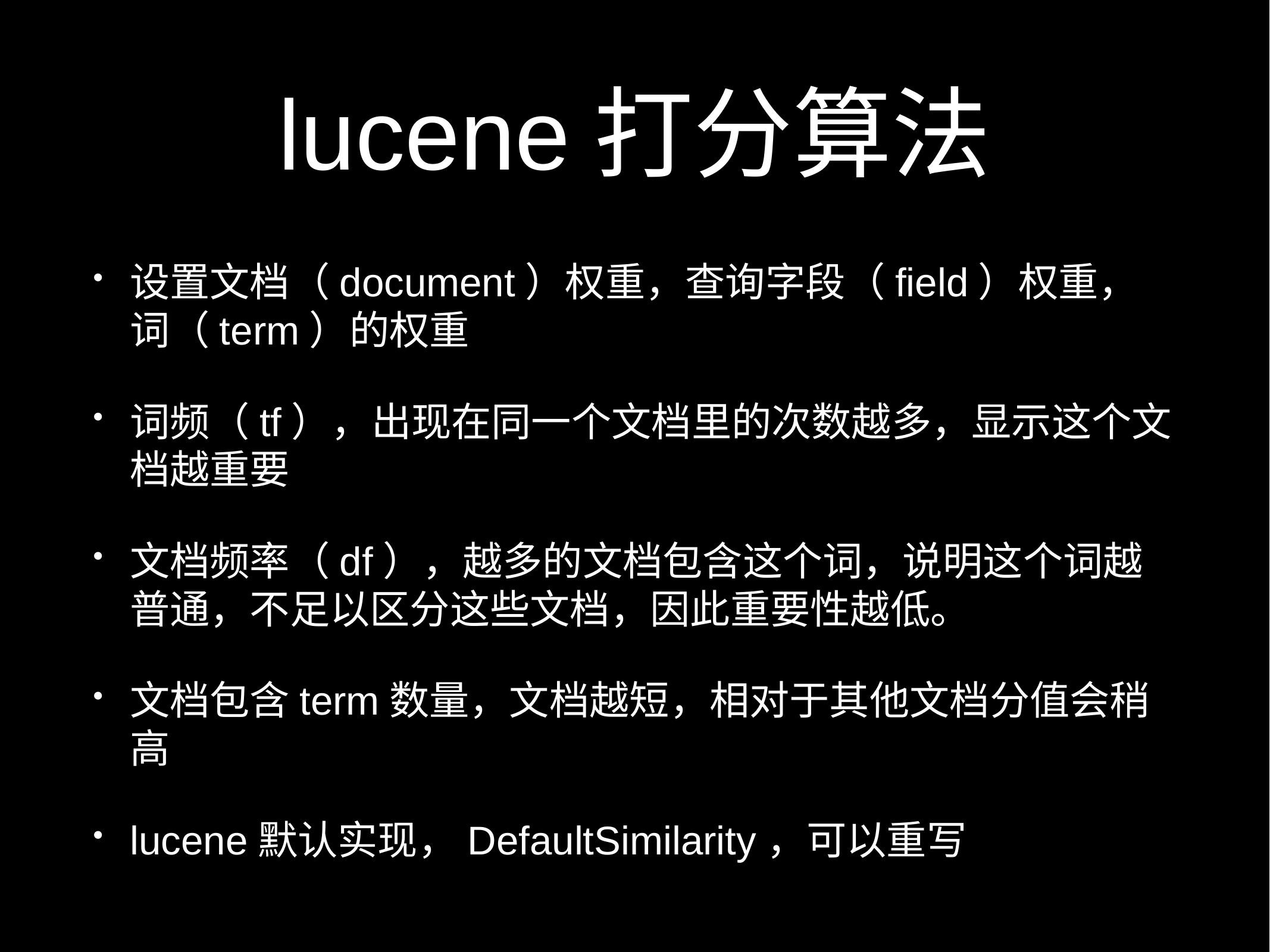

# lucene打分算法
设置文档（document）权重，查询字段（field）权重，词（term）的权重
词频（tf），出现在同一个文档里的次数越多，显示这个文档越重要
文档频率（df），越多的文档包含这个词，说明这个词越普通，不足以区分这些文档，因此重要性越低。
文档包含term数量，文档越短，相对于其他文档分值会稍高
lucene默认实现，DefaultSimilarity，可以重写